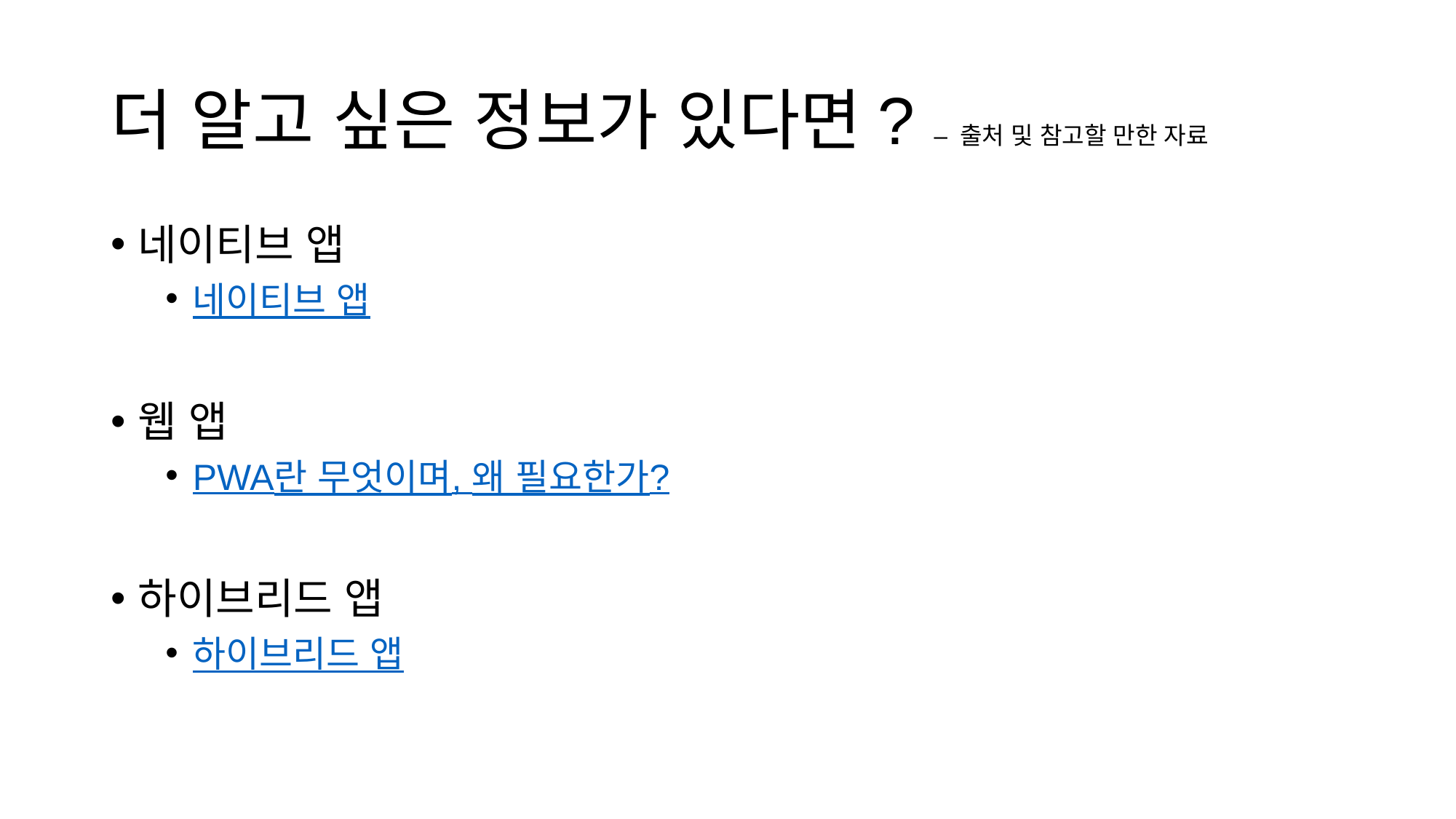

# 더 알고 싶은 정보가 있다면? – 출처 및 참고할 만한 자료
네이티브 앱
네이티브 앱

웹 앱
PWA란 무엇이며, 왜 필요한가?

하이브리드 앱
하이브리드 앱